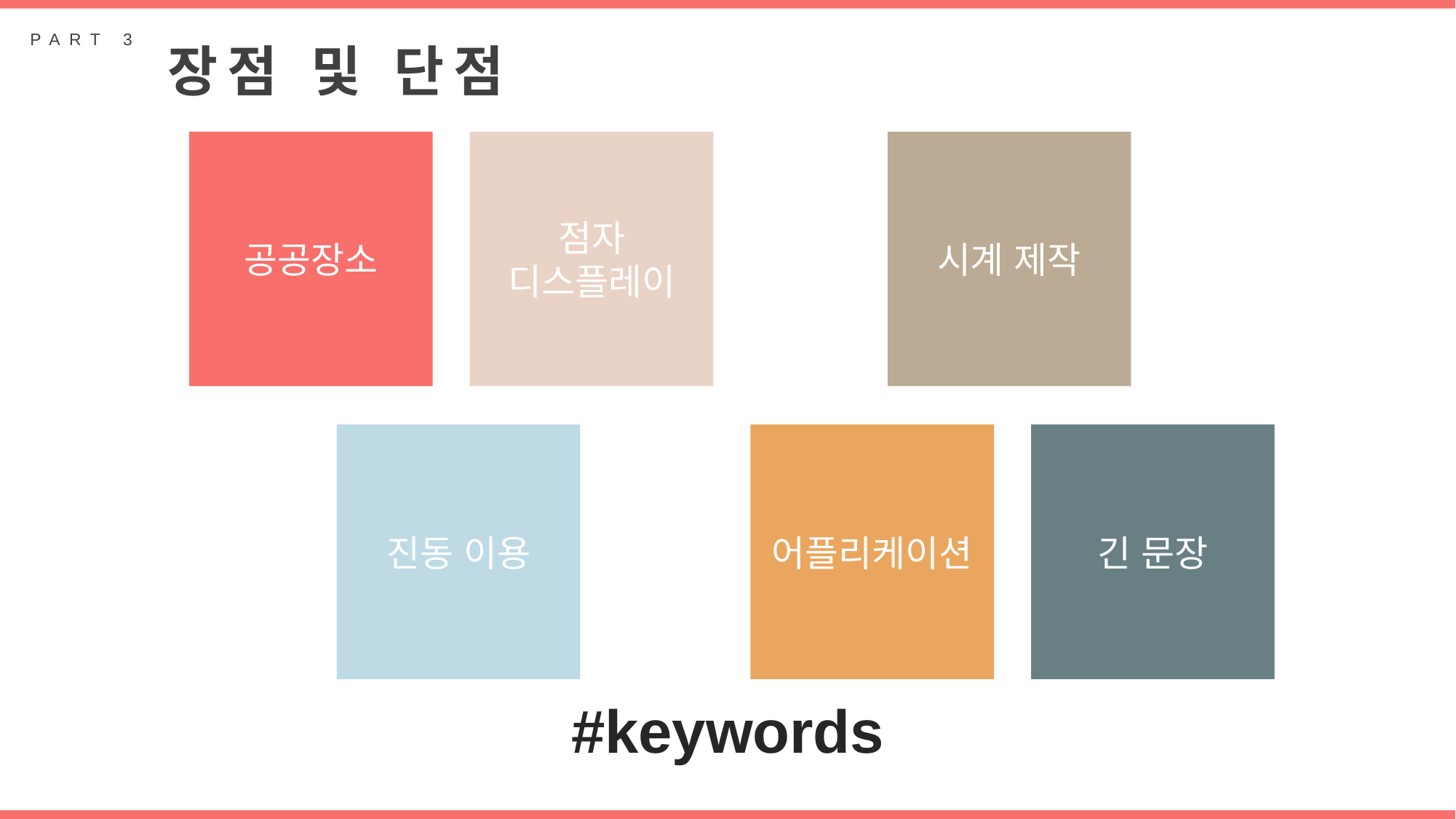

PART 3
장점 및 단점
공공장소
점자 디스플레이
시계 제작
진동 이용
어플리케이션
긴 문장
#keywords